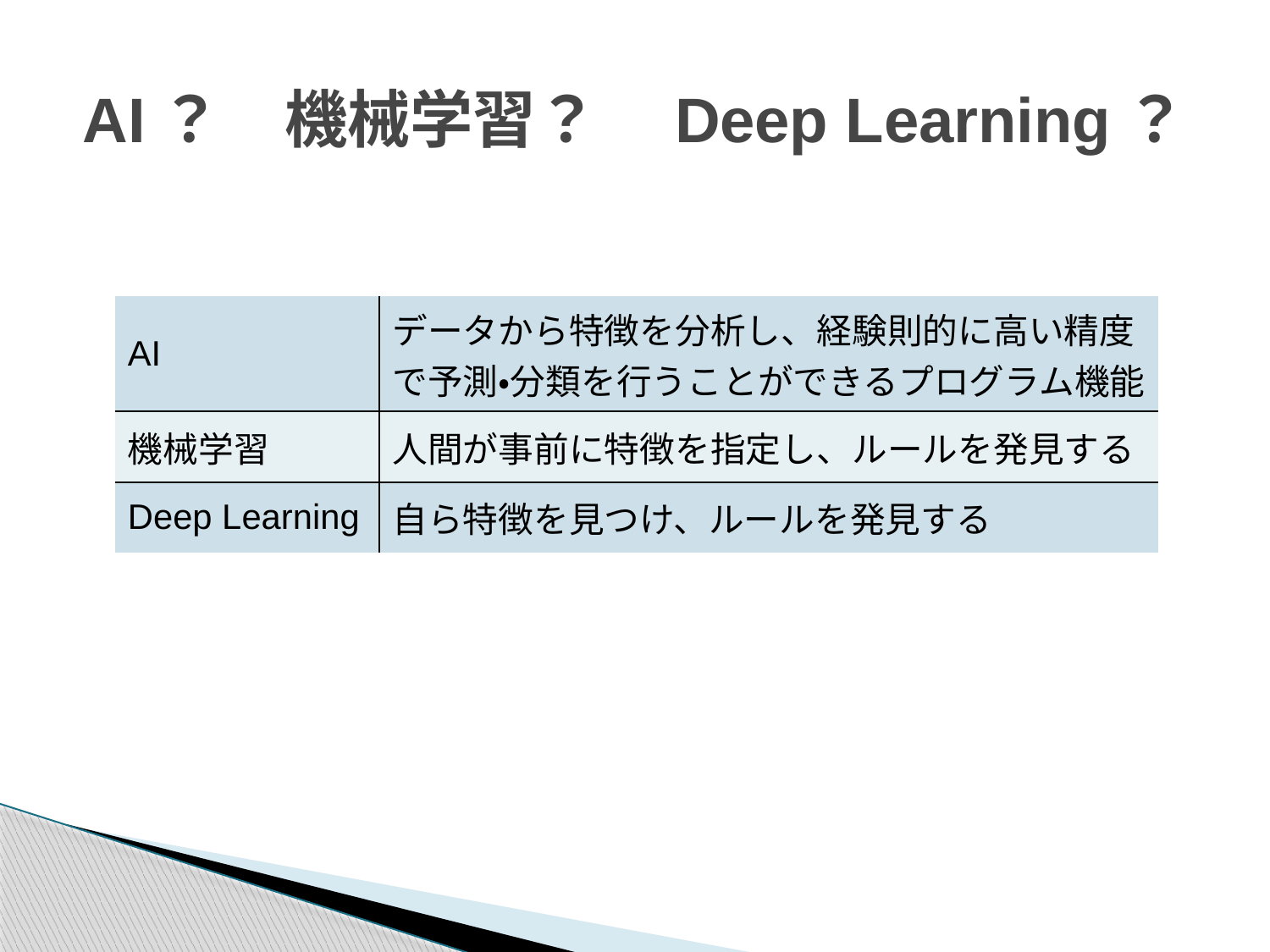

# AI？　機械学習？　Deep Learning？
| AI | データから特徴を分析し、経験則的に高い精度で予測・分類を行うことができるプログラム機能 |
| --- | --- |
| 機械学習 | 人間が事前に特徴を指定し、ルールを発見する |
| Deep Learning | 自ら特徴を見つけ、ルールを発見する |